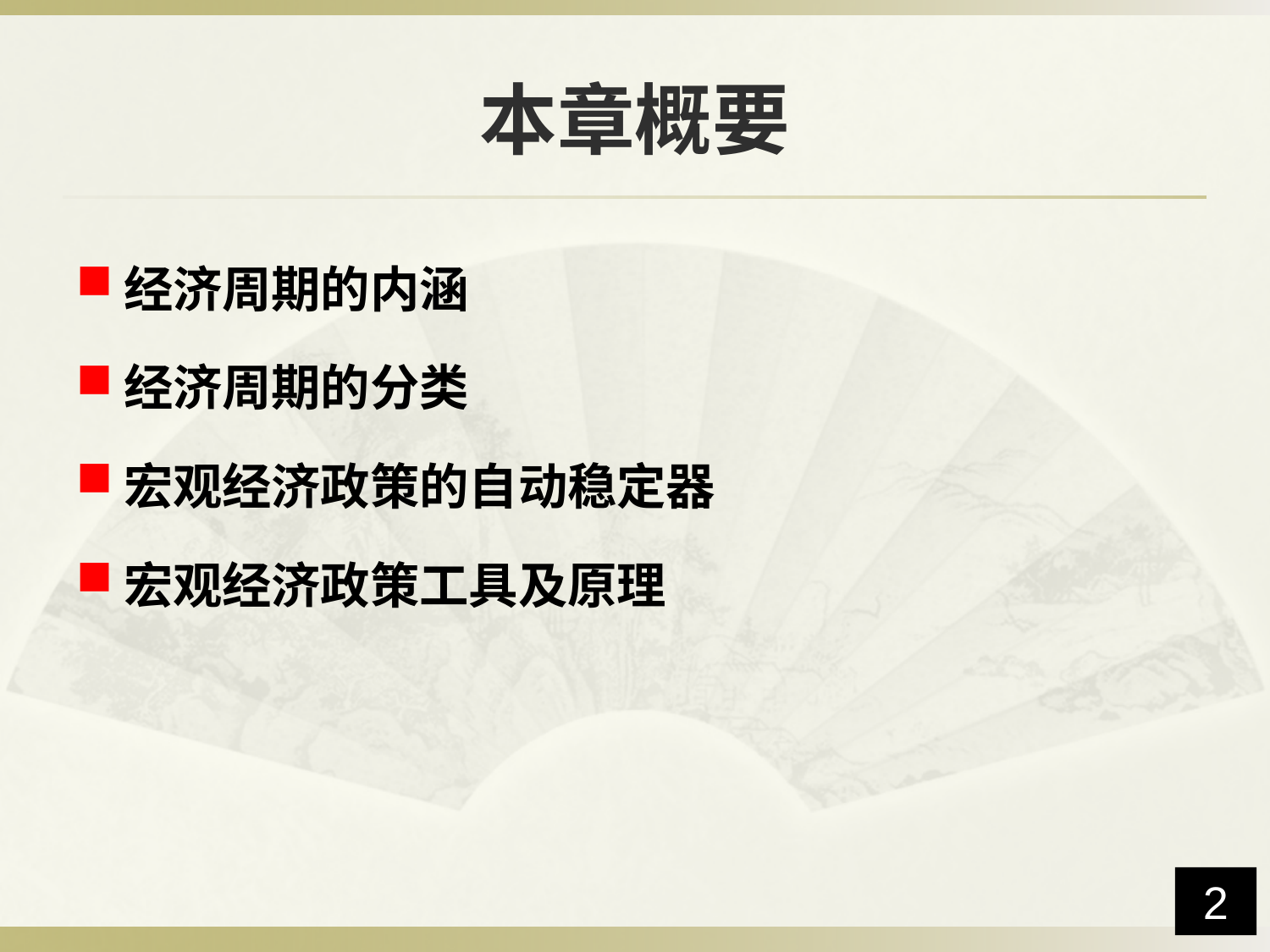

# 本章概要
经济周期的内涵
经济周期的分类
宏观经济政策的自动稳定器
宏观经济政策工具及原理

2